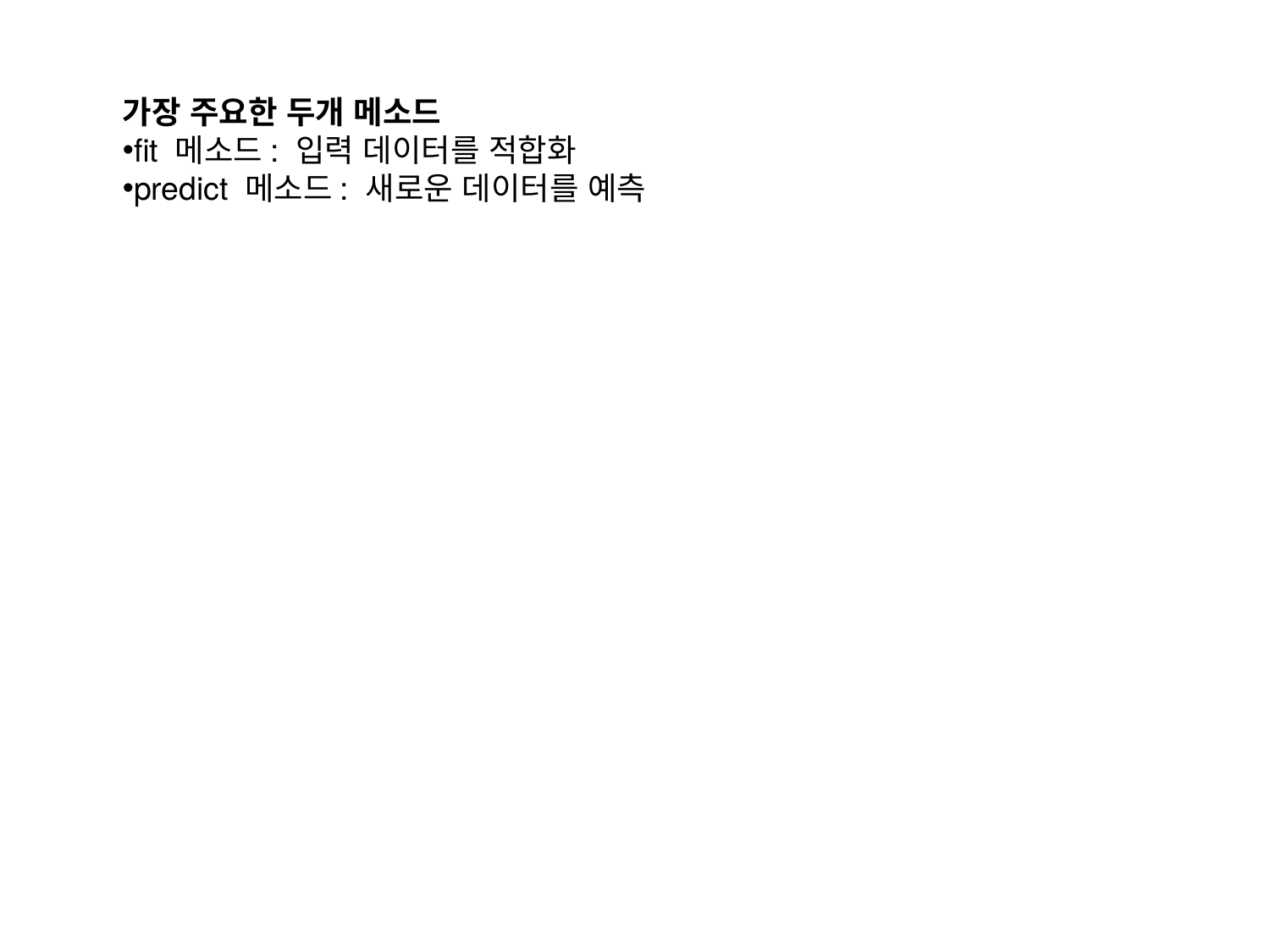

가장 주요한 두개 메소드
fit 메소드: 입력 데이터를 적합화
predict 메소드: 새로운 데이터를 예측